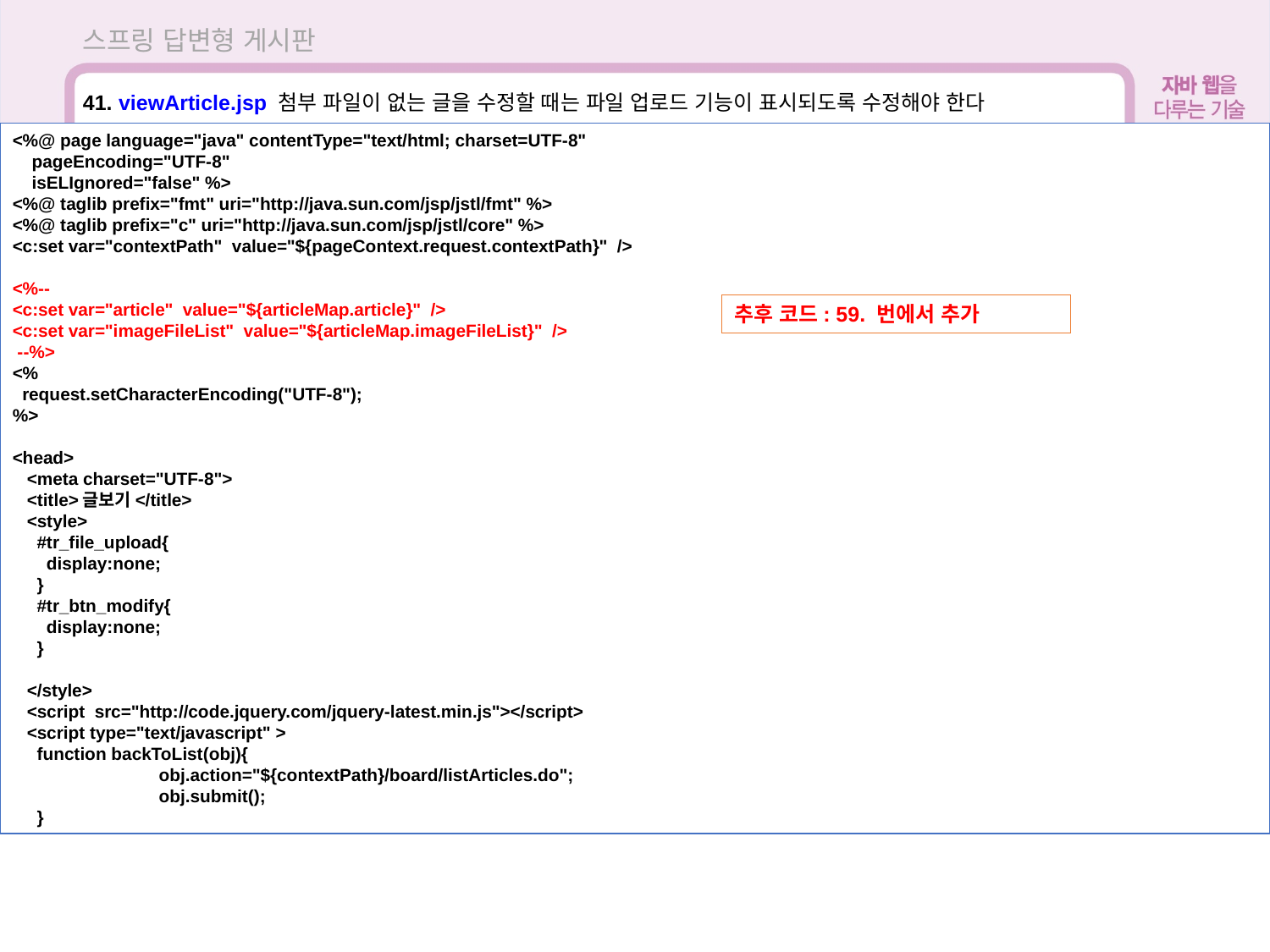

스프링 답변형 게시판
41. viewArticle.jsp 첨부 파일이 없는 글을 수정할 때는 파일 업로드 기능이 표시되도록 수정해야 한다
<%@ page language="java" contentType="text/html; charset=UTF-8"
    pageEncoding="UTF-8"
    isELIgnored="false" %>
<%@ taglib prefix="fmt" uri="http://java.sun.com/jsp/jstl/fmt" %>
<%@ taglib prefix="c" uri="http://java.sun.com/jsp/jstl/core" %>
<c:set var="contextPath"  value="${pageContext.request.contextPath}"  />

<%--
<c:set var="article"  value="${articleMap.article}"  />
<c:set var="imageFileList"  value="${articleMap.imageFileList}"  />
 --%>
<%
  request.setCharacterEncoding("UTF-8");
%>

<head>
   <meta charset="UTF-8">
   <title>글보기</title>
   <style>
     #tr_file_upload{
       display:none;
     }
     #tr_btn_modify{
       display:none;
     }

   </style>
   <script  src="http://code.jquery.com/jquery-latest.min.js"></script>
   <script type="text/javascript" >
     function backToList(obj){
	    obj.action="${contextPath}/board/listArticles.do";
	    obj.submit();
     }
추후 코드: 59. 번에서 추가